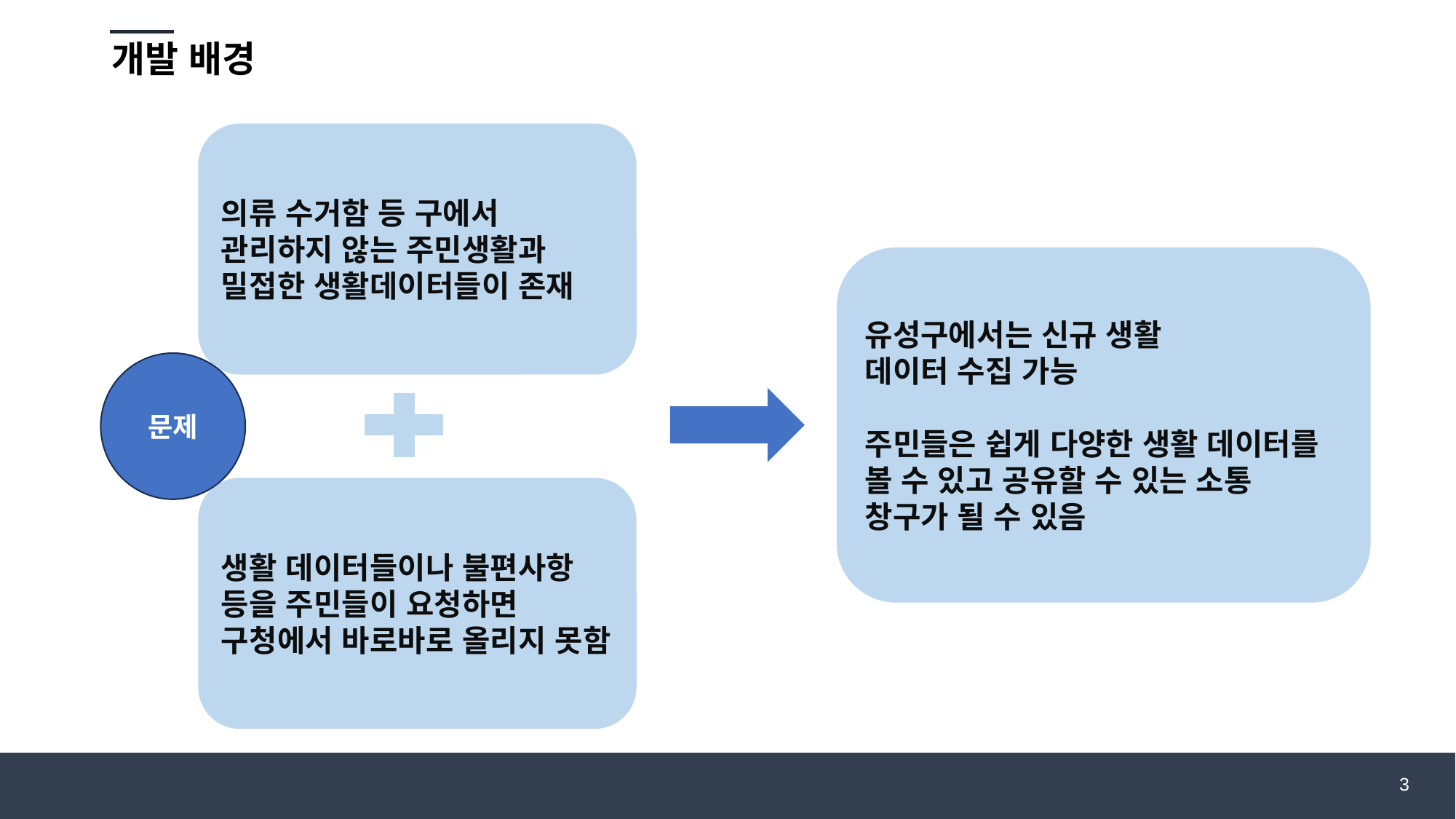

# 개발 배경
의류 수거함 등 구에서 관리하지 않는 주민생활과
밀접한 생활데이터들이 존재
유성구에서는 신규 생활
데이터 수집 가능

주민들은 쉽게 다양한 생활 데이터를 볼 수 있고 공유할 수 있는 소통 창구가 될 수 있음
문제

생활 데이터들이나 불편사항 등을 주민들이 요청하면
구청에서 바로바로 올리지 못함
3